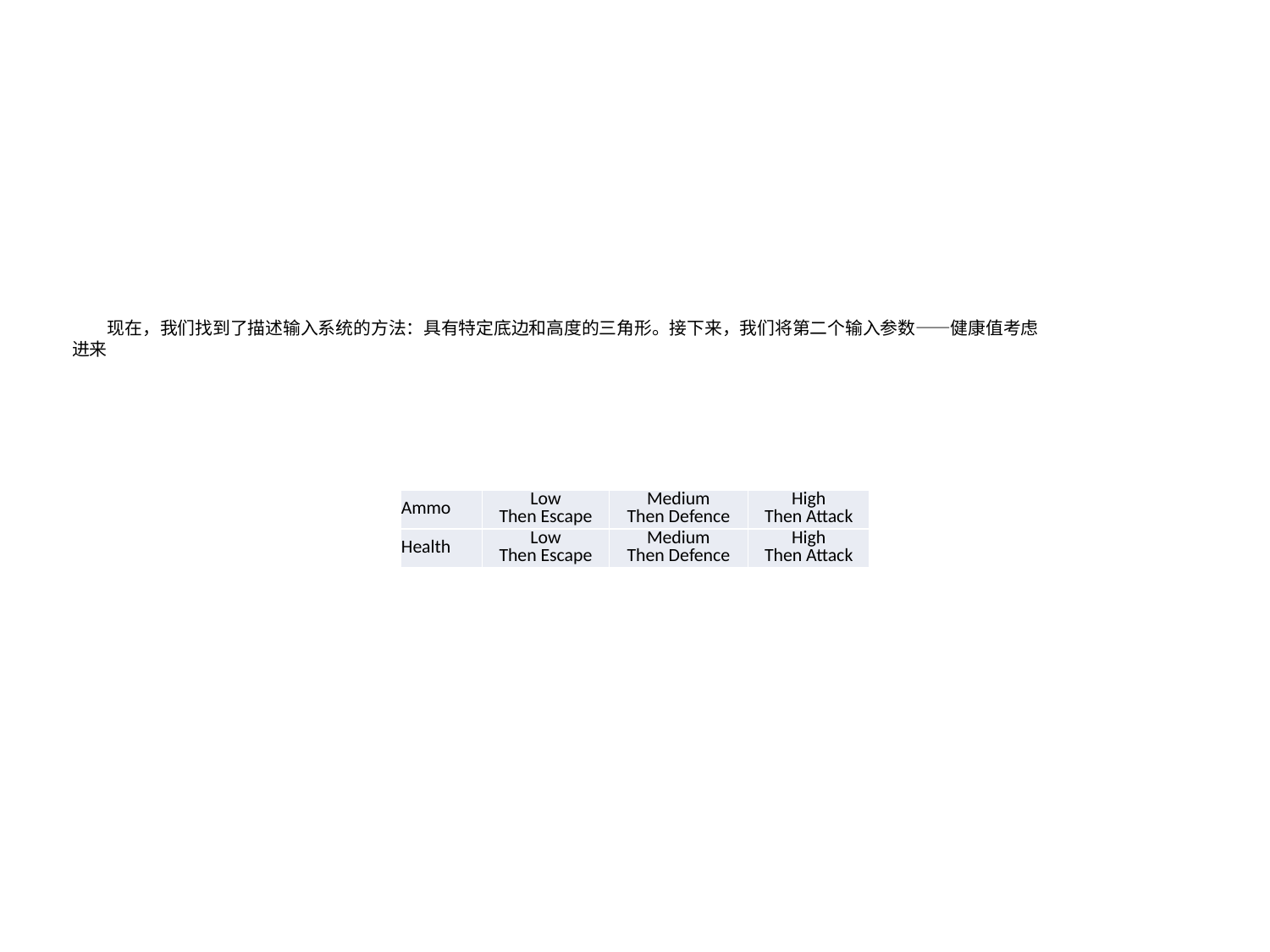

#
现在，我们找到了描述输入系统的方法：具有特定底边和高度的三角形。接下来，我们将第二个输入参数——健康值考虑进来
| Ammo | Low Then Escape | Medium Then Defence | High Then Attack |
| --- | --- | --- | --- |
| Health | Low Then Escape | Medium Then Defence | High Then Attack |